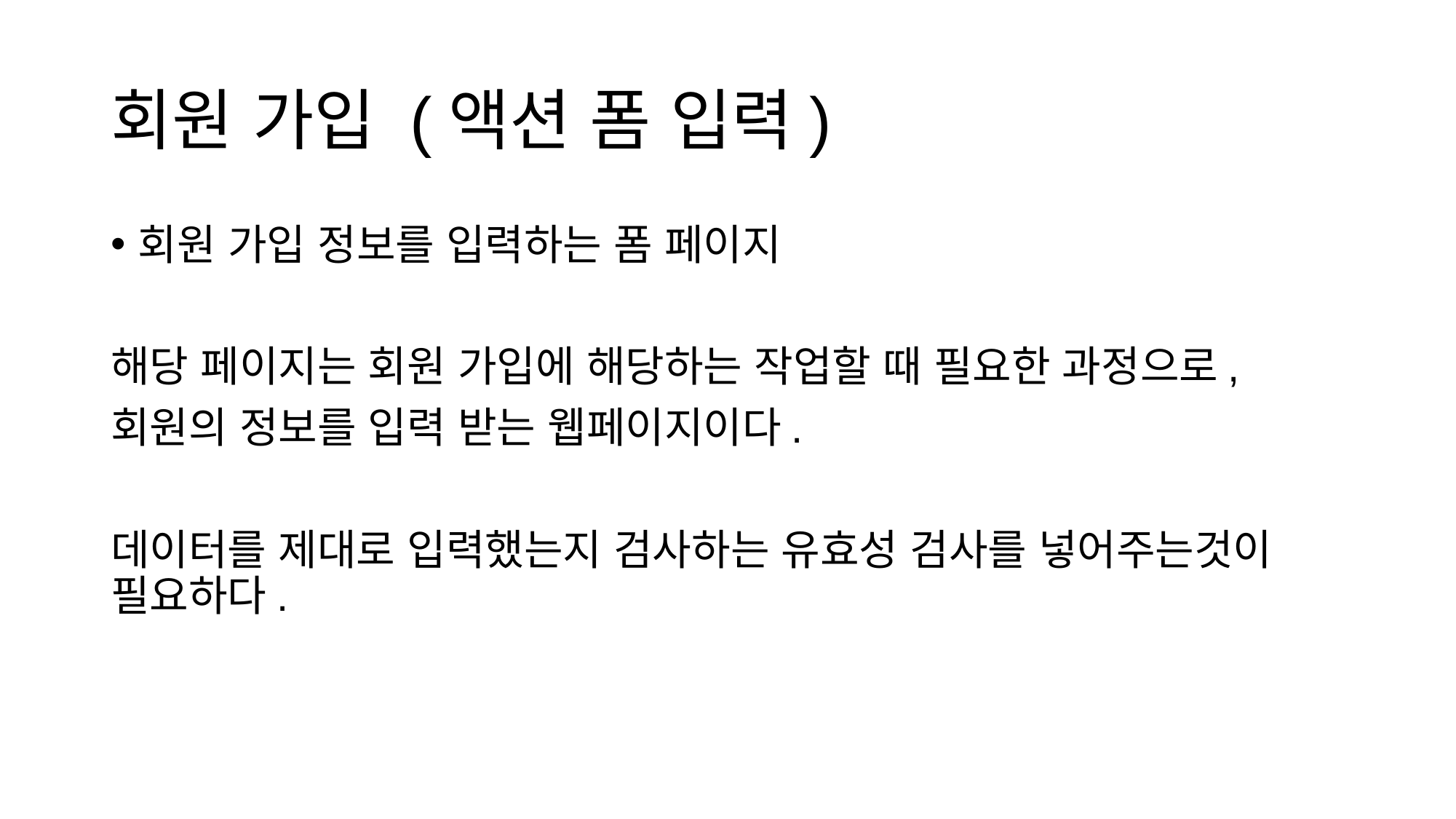

# 회원 가입 (액션 폼 입력)
회원 가입 정보를 입력하는 폼 페이지

해당 페이지는 회원 가입에 해당하는 작업할 때 필요한 과정으로,
회원의 정보를 입력 받는 웹페이지이다.

데이터를 제대로 입력했는지 검사하는 유효성 검사를 넣어주는것이 필요하다.